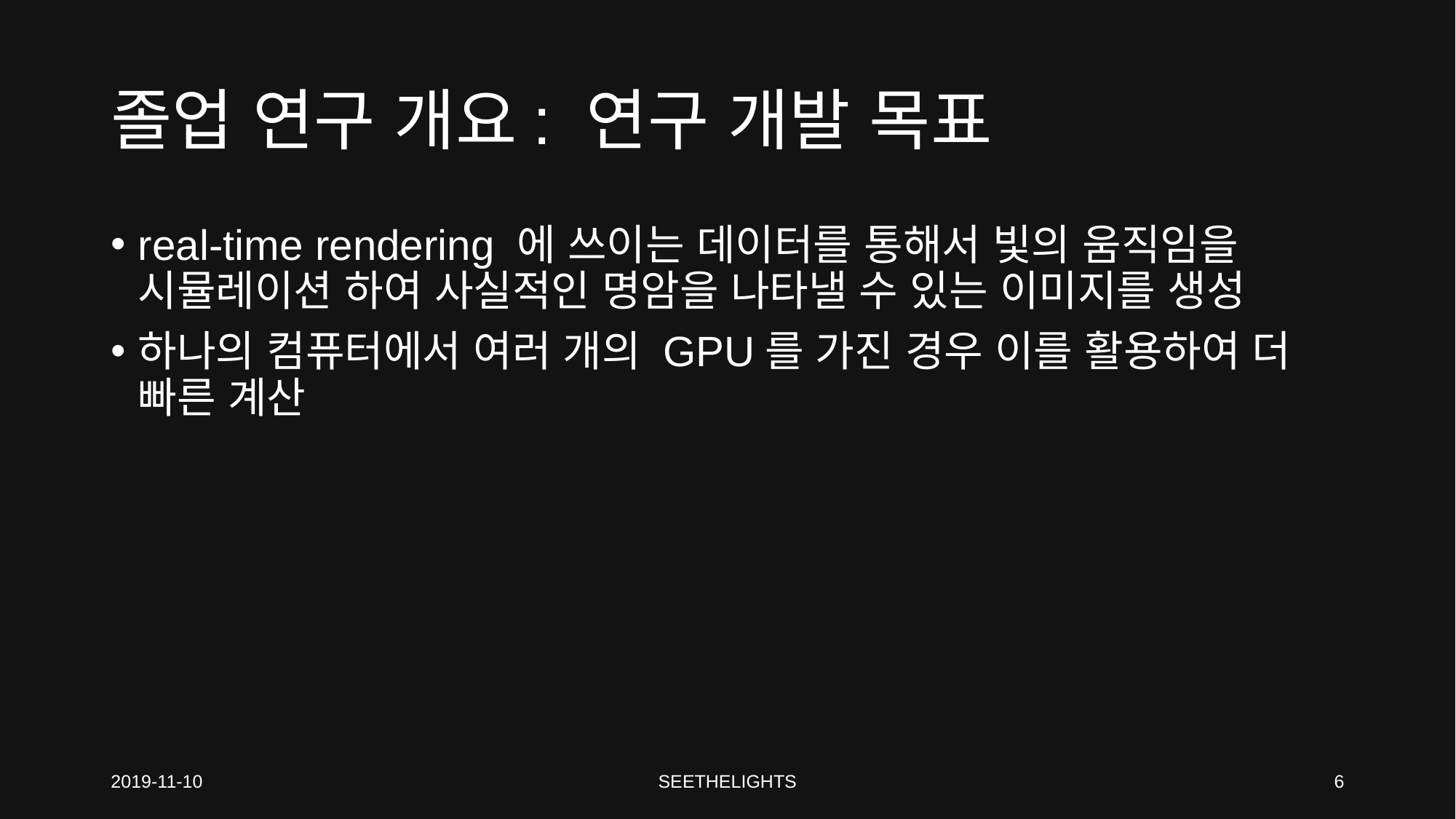

# 졸업 연구 개요: 연구 개발 목표
real-time rendering 에 쓰이는 데이터를 통해서 빛의 움직임을 시뮬레이션 하여 사실적인 명암을 나타낼 수 있는 이미지를 생성
하나의 컴퓨터에서 여러 개의 GPU를 가진 경우 이를 활용하여 더 빠른 계산
2019-11-10
SEETHELIGHTS
6